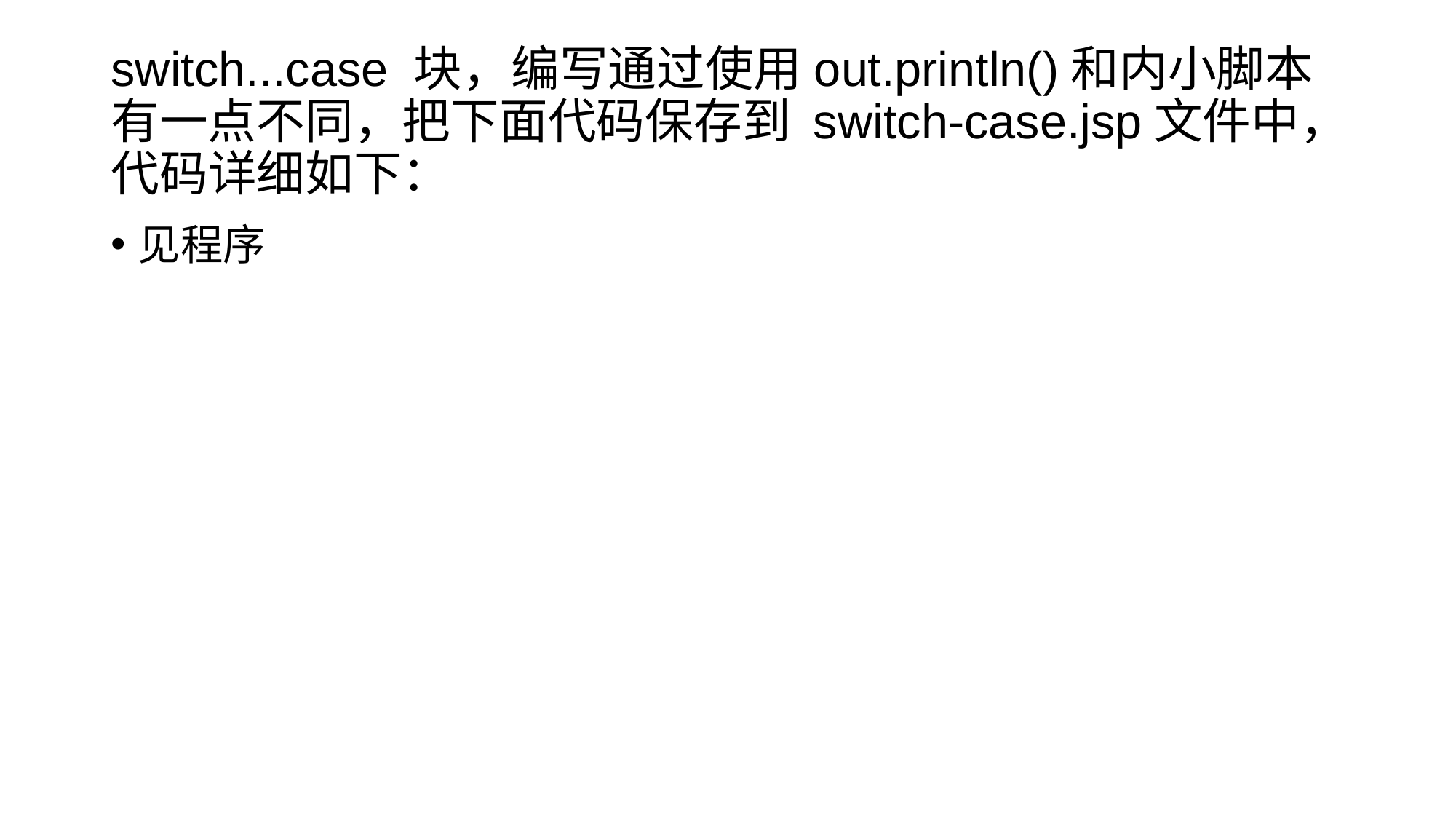

# switch...case 块，编写通过使用out.println()和内小脚本有一点不同，把下面代码保存到 switch-case.jsp文件中，代码详细如下：
见程序